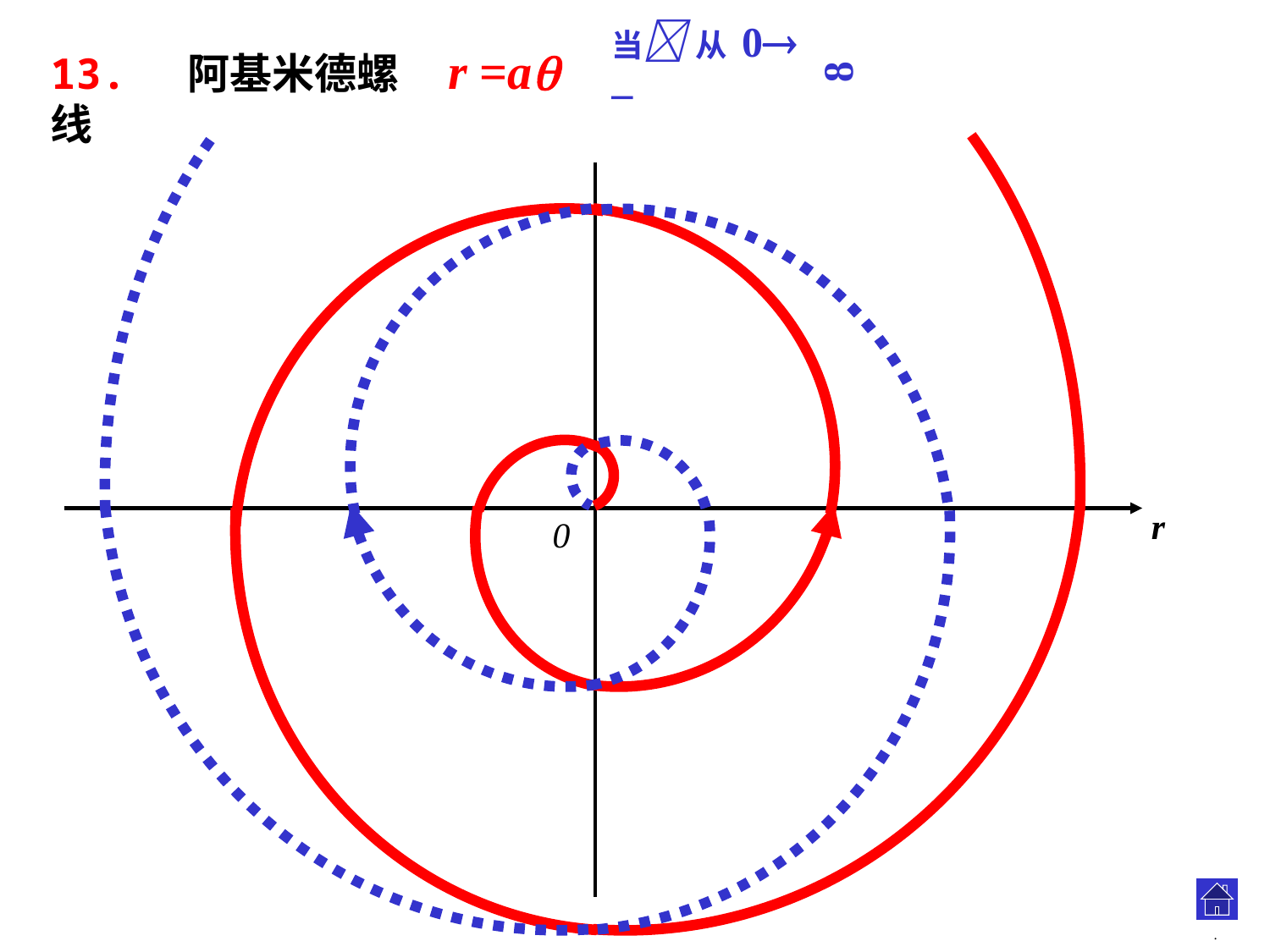

r =aθ
当θ 从 0→ –
8
13.  阿基米德螺线

r

0

.